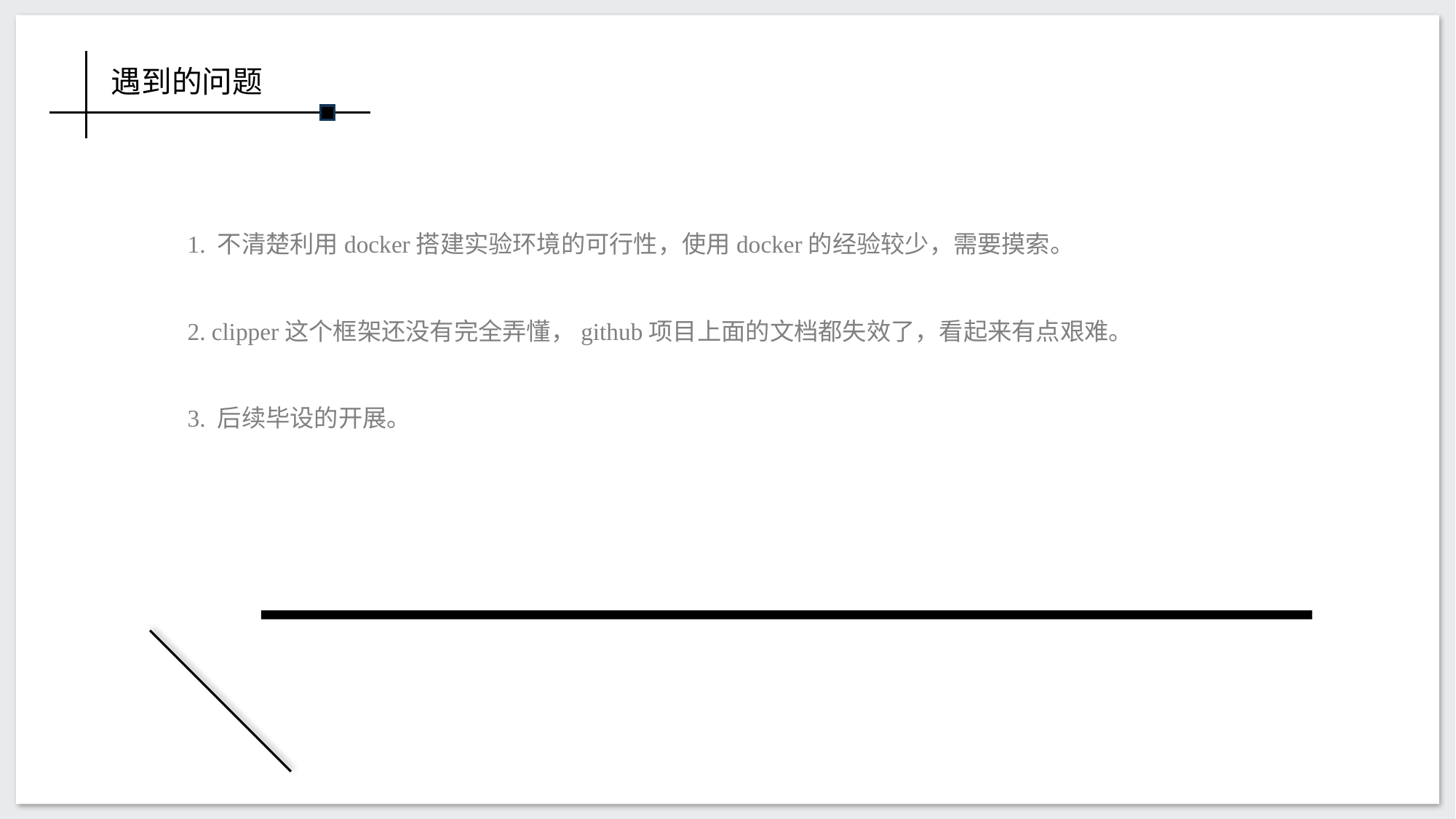

遇到的问题

1. 不清楚利用docker搭建实验环境的可行性，使用docker的经验较少，需要摸索。

2. clipper这个框架还没有完全弄懂，github项目上面的文档都失效了，看起来有点艰难。

3. 后续毕设的开展。